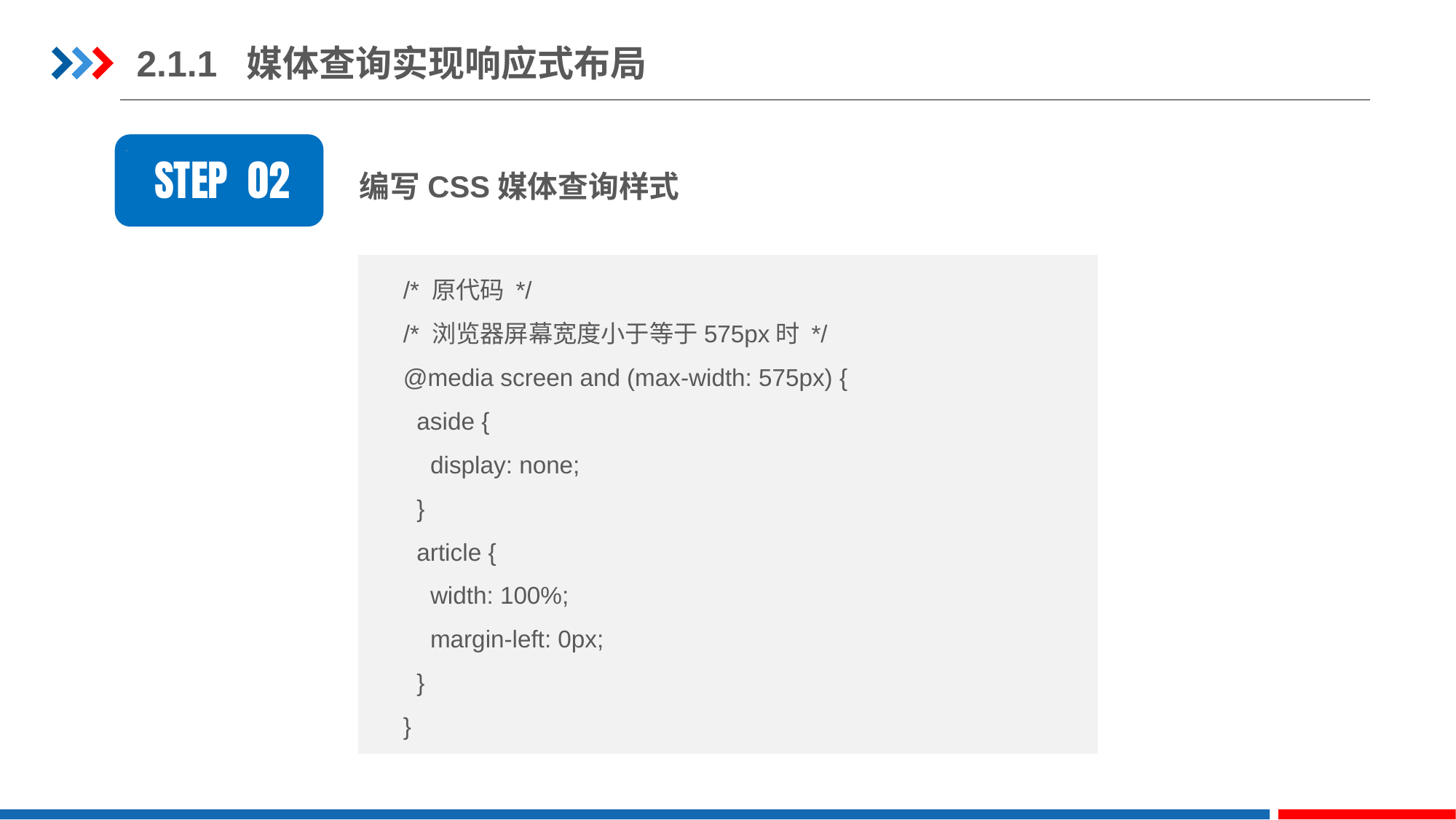

2.1.1  媒体查询实现响应式布局

编写CSS媒体查询样式
STEP  02

/* 原代码 */
/* 浏览器屏幕宽度小于等于575px时 */
@media screen and (max-width: 575px) {
  aside {
    display: none;
  }
  article {
    width: 100%;
    margin-left: 0px;
  }
}